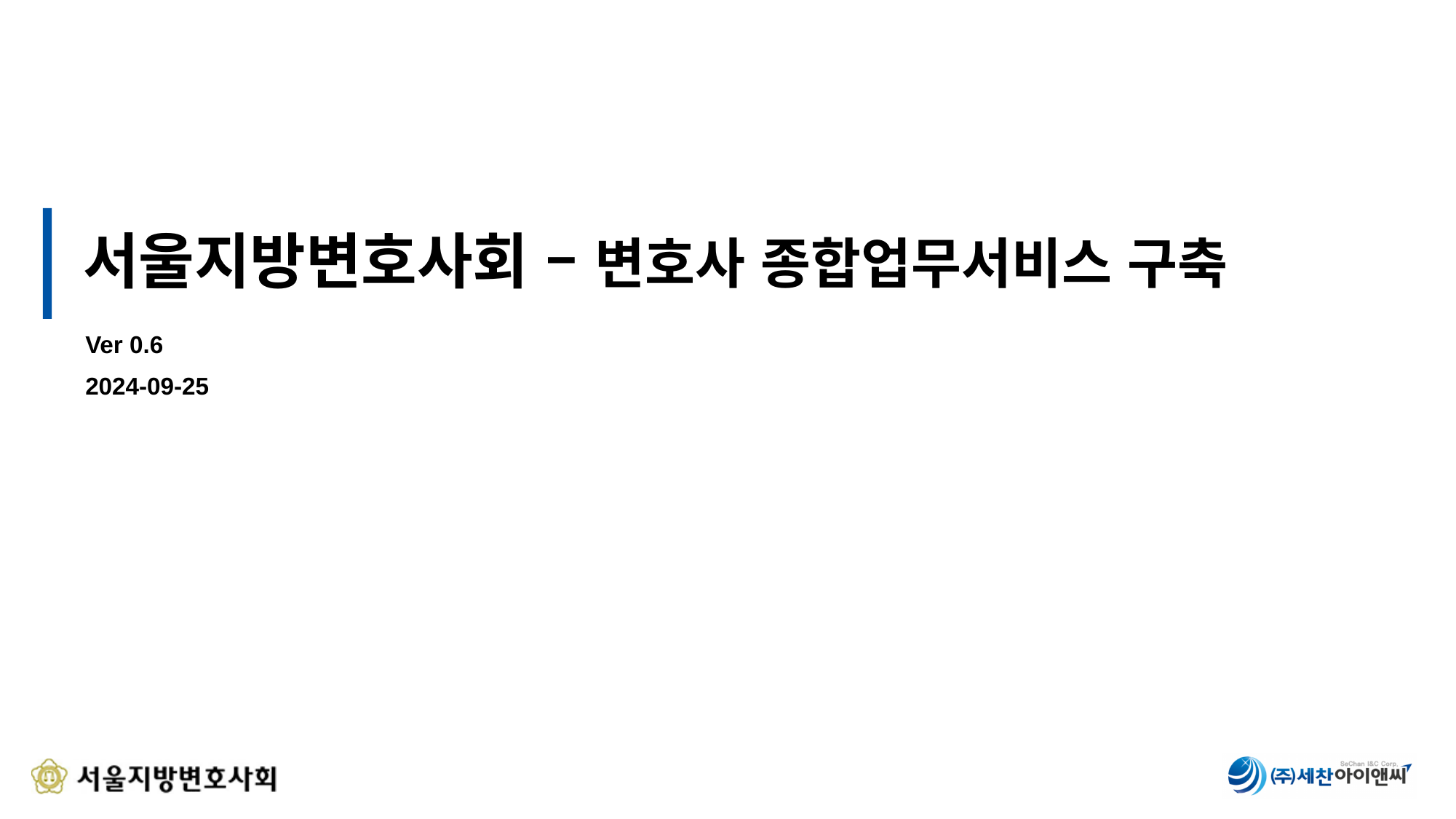

서울지방변호사회 – 변호사 종합업무서비스 구축
Ver 0.6
2024-09-25